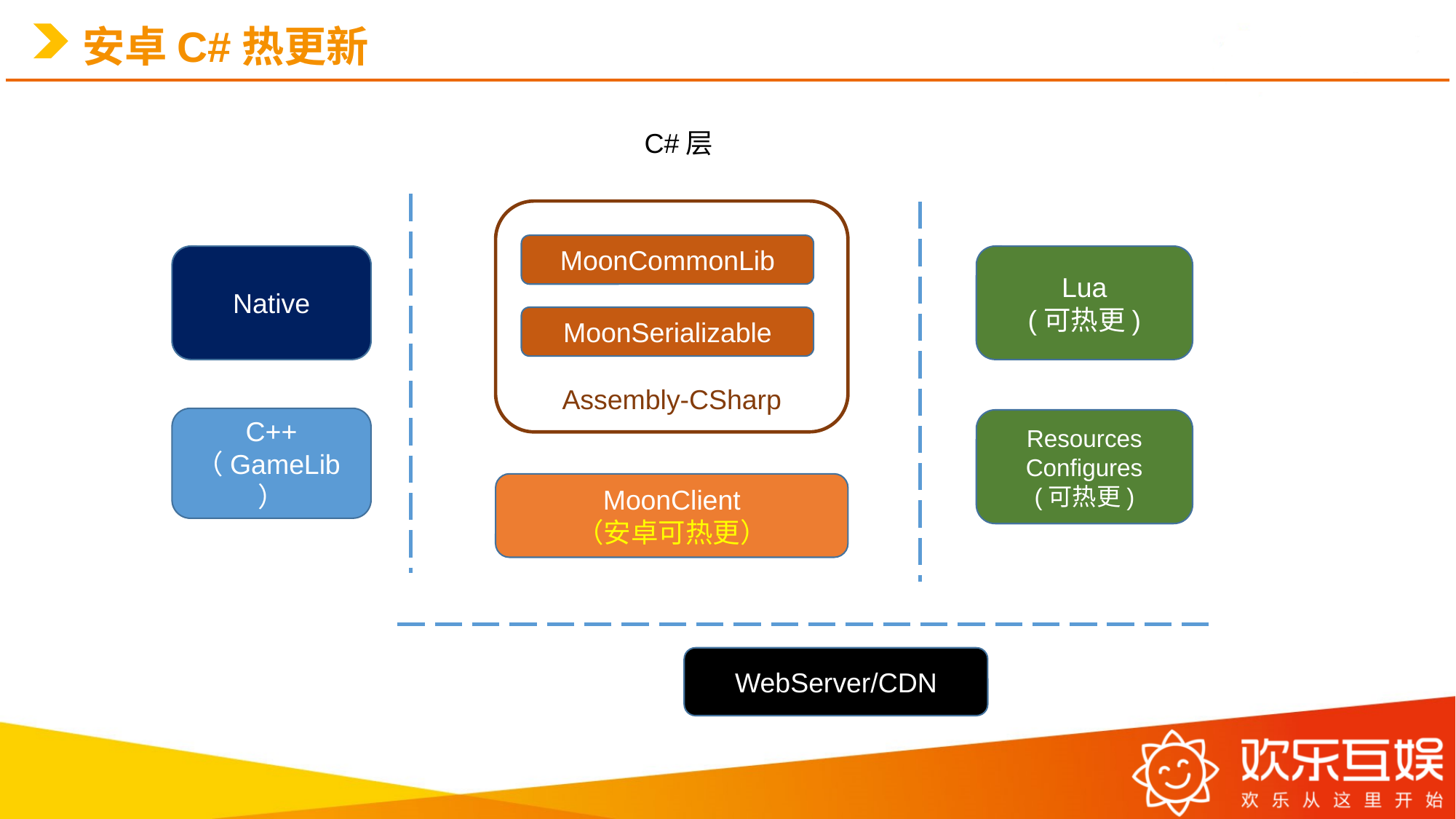

# 安卓C#热更新
C#层
Assembly-CSharp
MoonCommonLib
Native
Lua
(可热更)
MoonSerializable
C++
（GameLib）
Resources
Configures
(可热更)
MoonClient
（安卓可热更）
WebServer/CDN